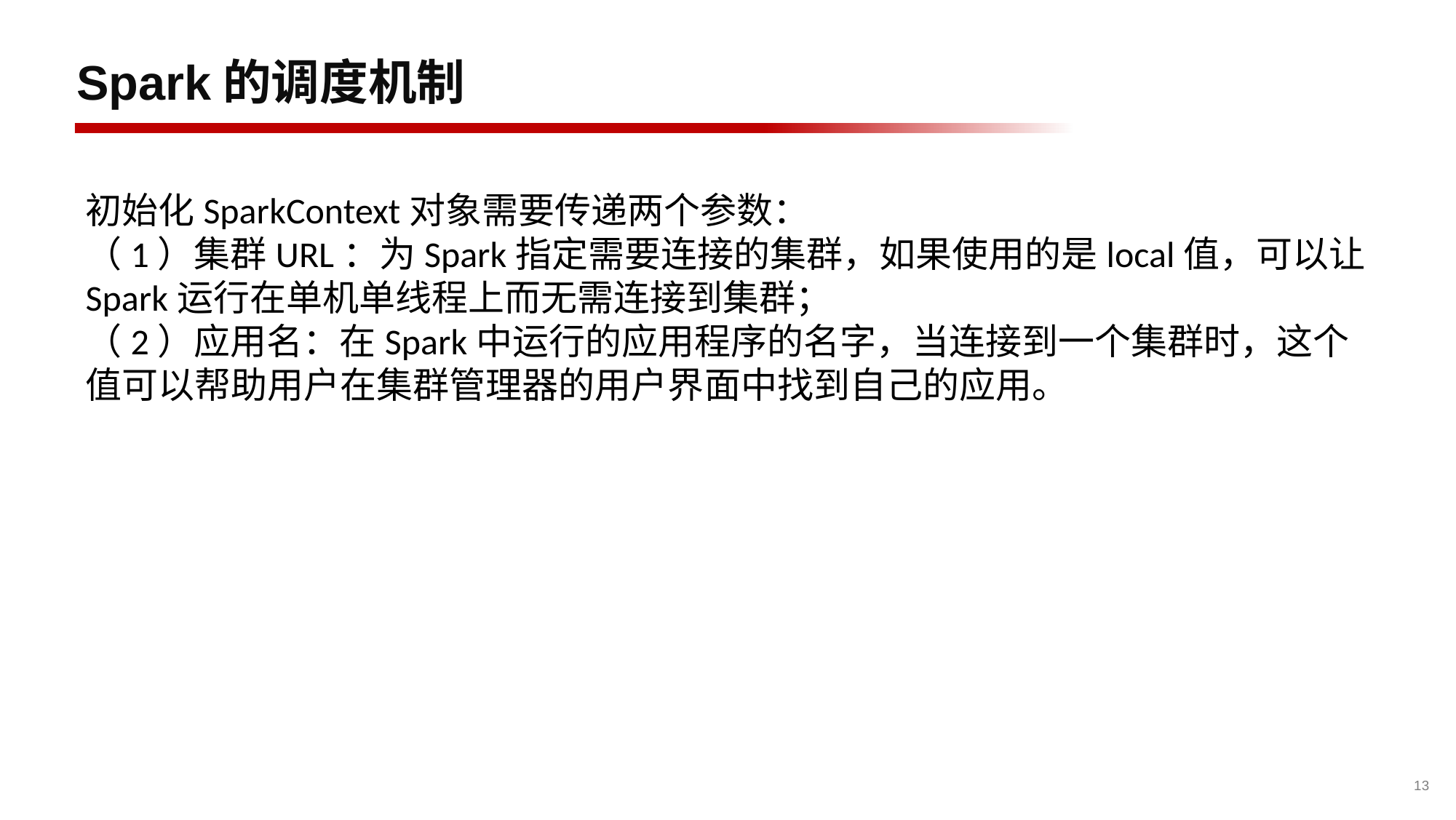

# Spark的调度机制

初始化SparkContext对象需要传递两个参数：
（1）集群URL：为Spark指定需要连接的集群，如果使用的是local值，可以让Spark运行在单机单线程上而无需连接到集群；
（2）应用名：在Spark中运行的应用程序的名字，当连接到一个集群时，这个值可以帮助用户在集群管理器的用户界面中找到自己的应用。
13